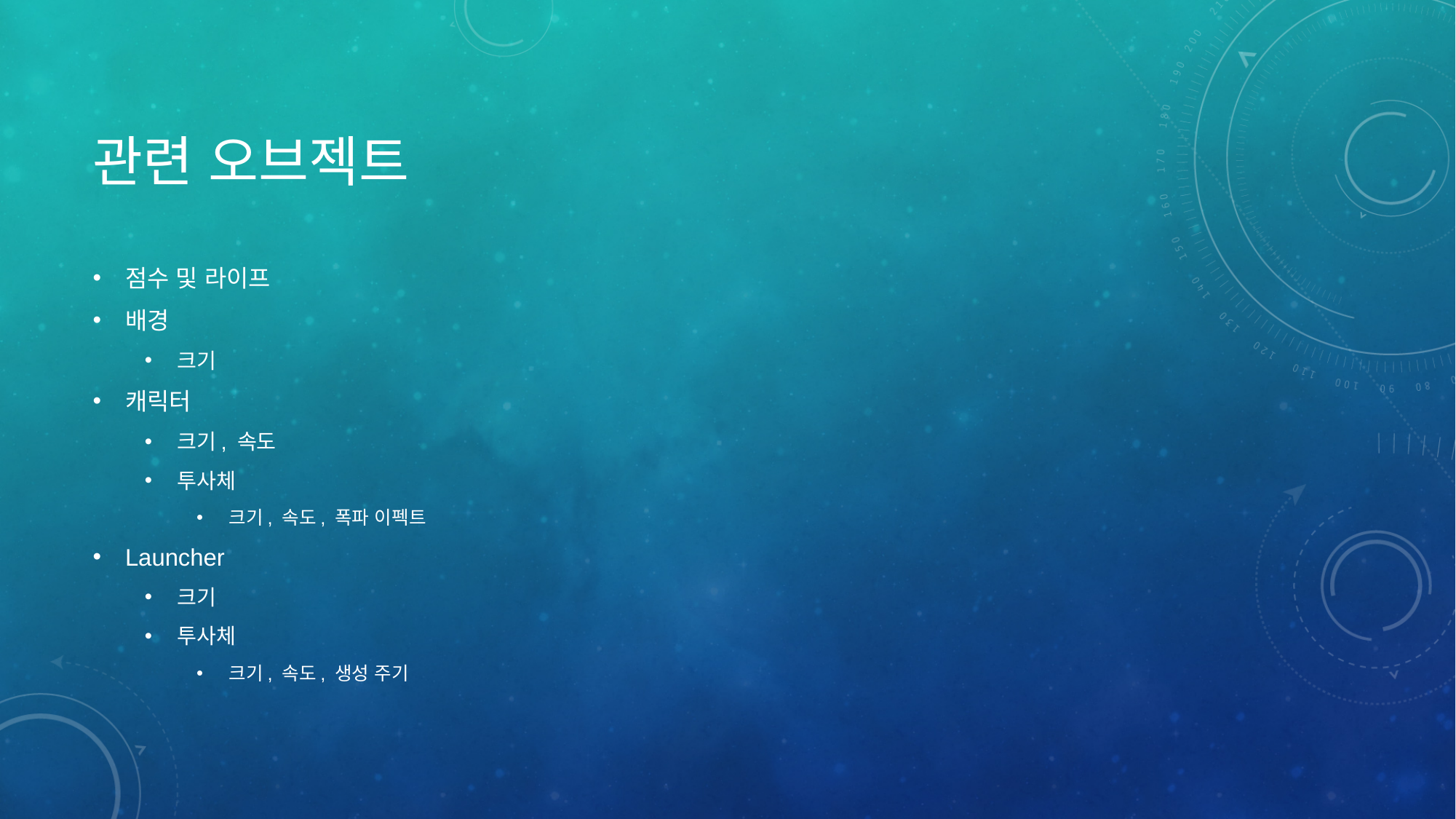

# 관련 오브젝트
점수 및 라이프
배경
크기
캐릭터
크기, 속도
투사체
크기, 속도, 폭파 이펙트
Launcher
크기
투사체
크기, 속도, 생성 주기